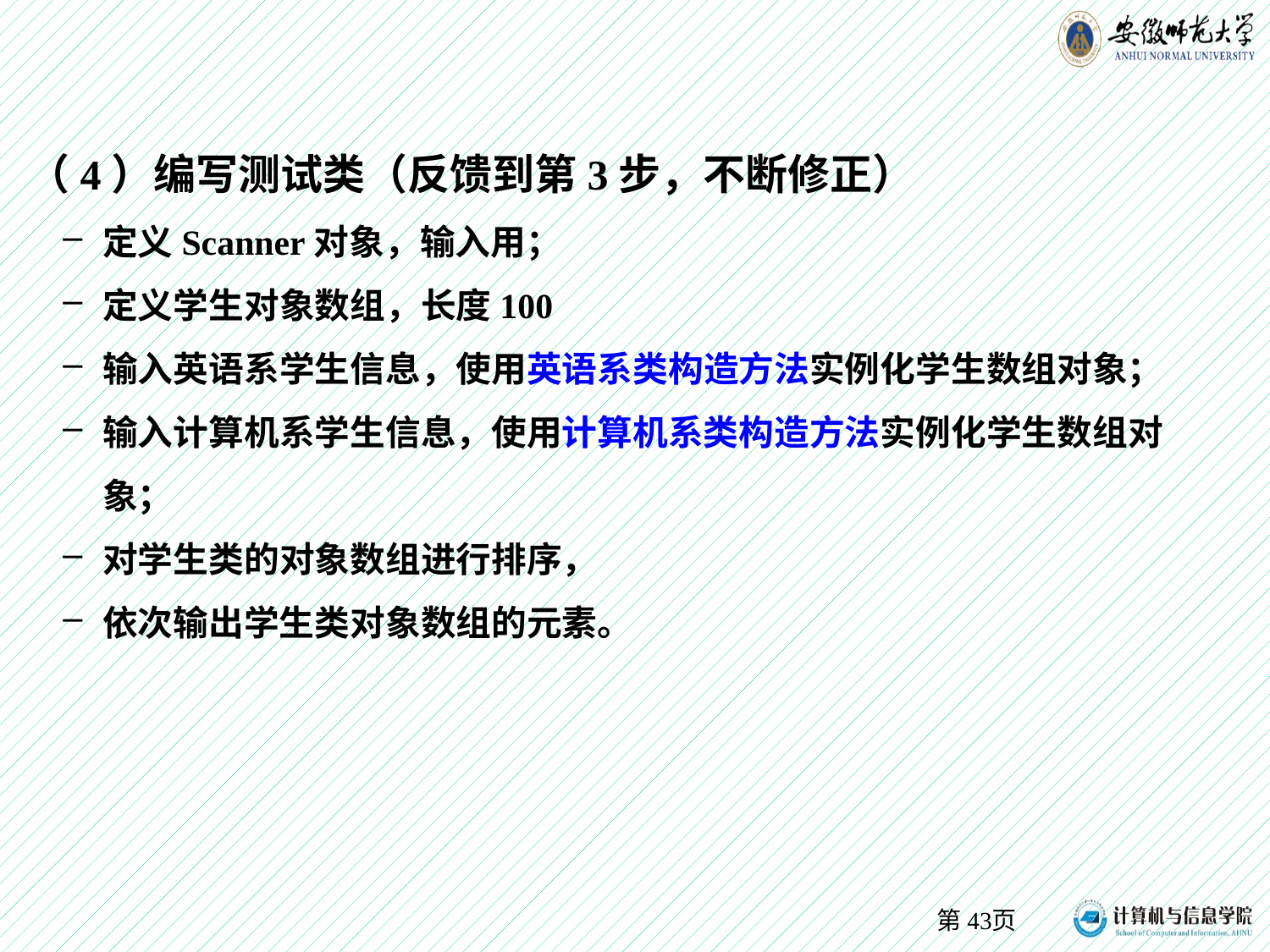

（4）编写测试类（反馈到第3步，不断修正）
定义Scanner对象，输入用；
定义学生对象数组，长度100
输入英语系学生信息，使用英语系类构造方法实例化学生数组对象；
输入计算机系学生信息，使用计算机系类构造方法实例化学生数组对象；
对学生类的对象数组进行排序，
依次输出学生类对象数组的元素。
第43页